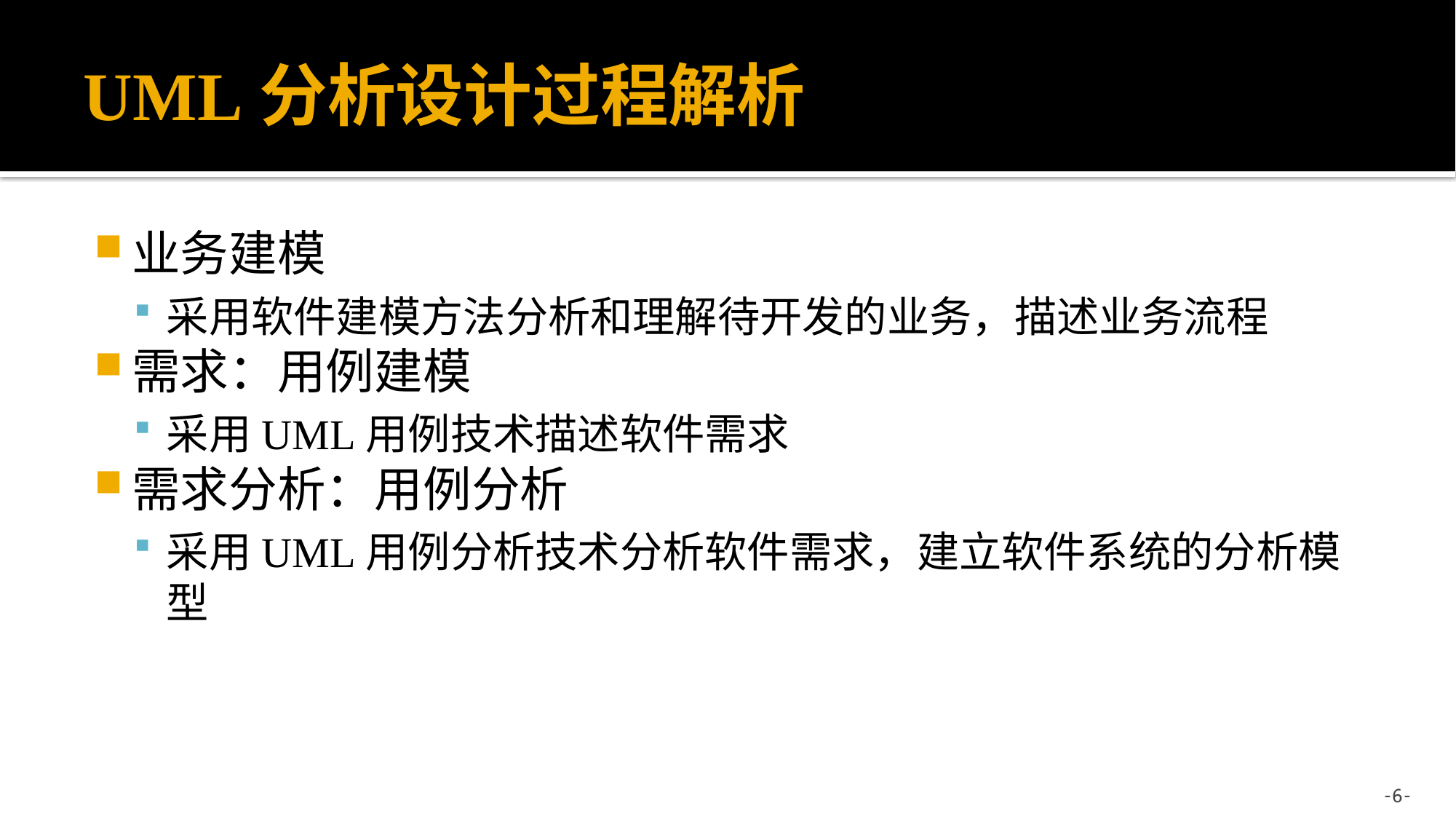

# UML分析设计过程解析
业务建模
采用软件建模方法分析和理解待开发的业务，描述业务流程
需求：用例建模
采用UML用例技术描述软件需求
需求分析：用例分析
采用UML用例分析技术分析软件需求，建立软件系统的分析模型
-6-